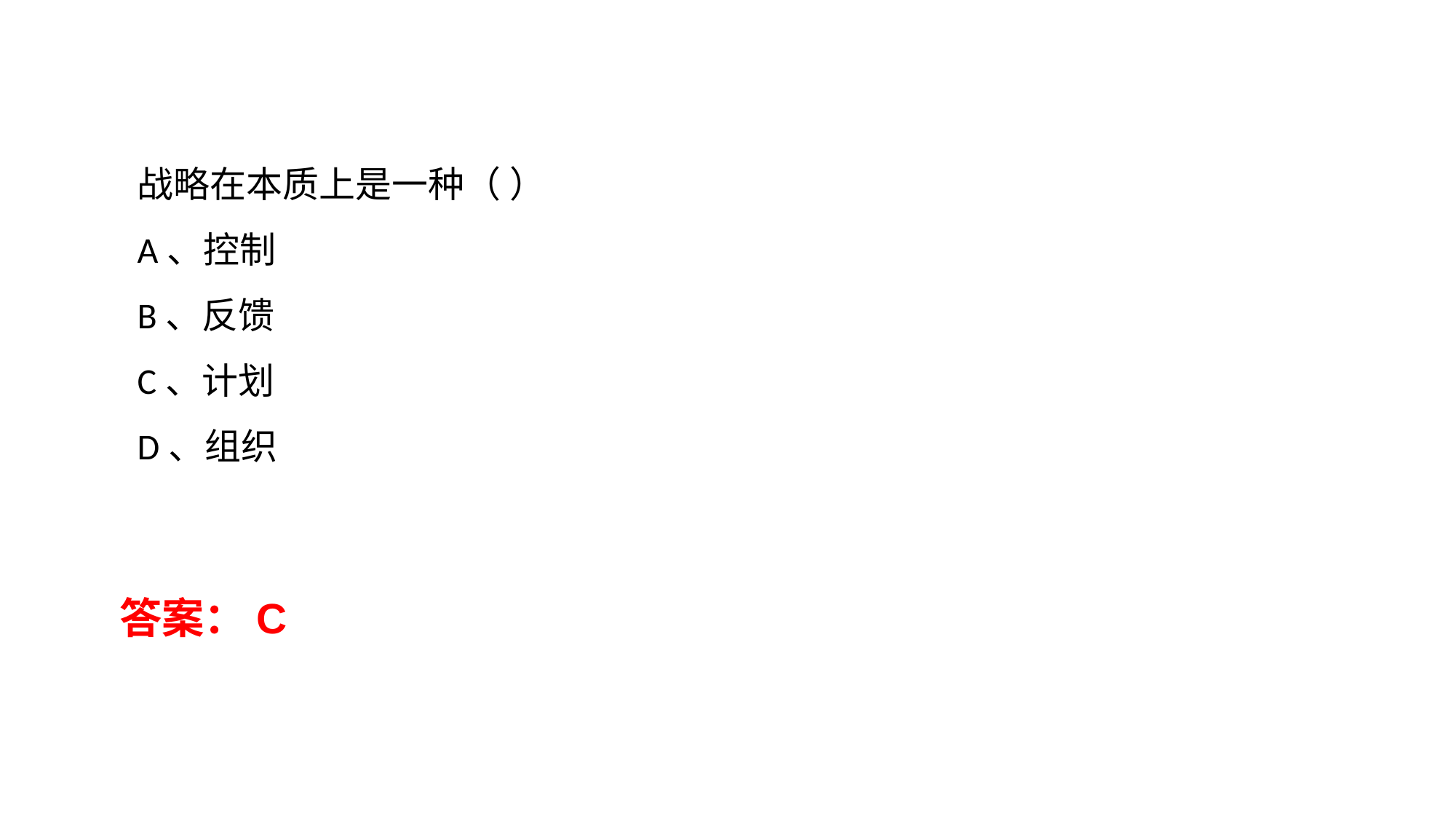

战略在本质上是一种（ ）
A、控制
B、反馈
C、计划
D、组织

答案：C